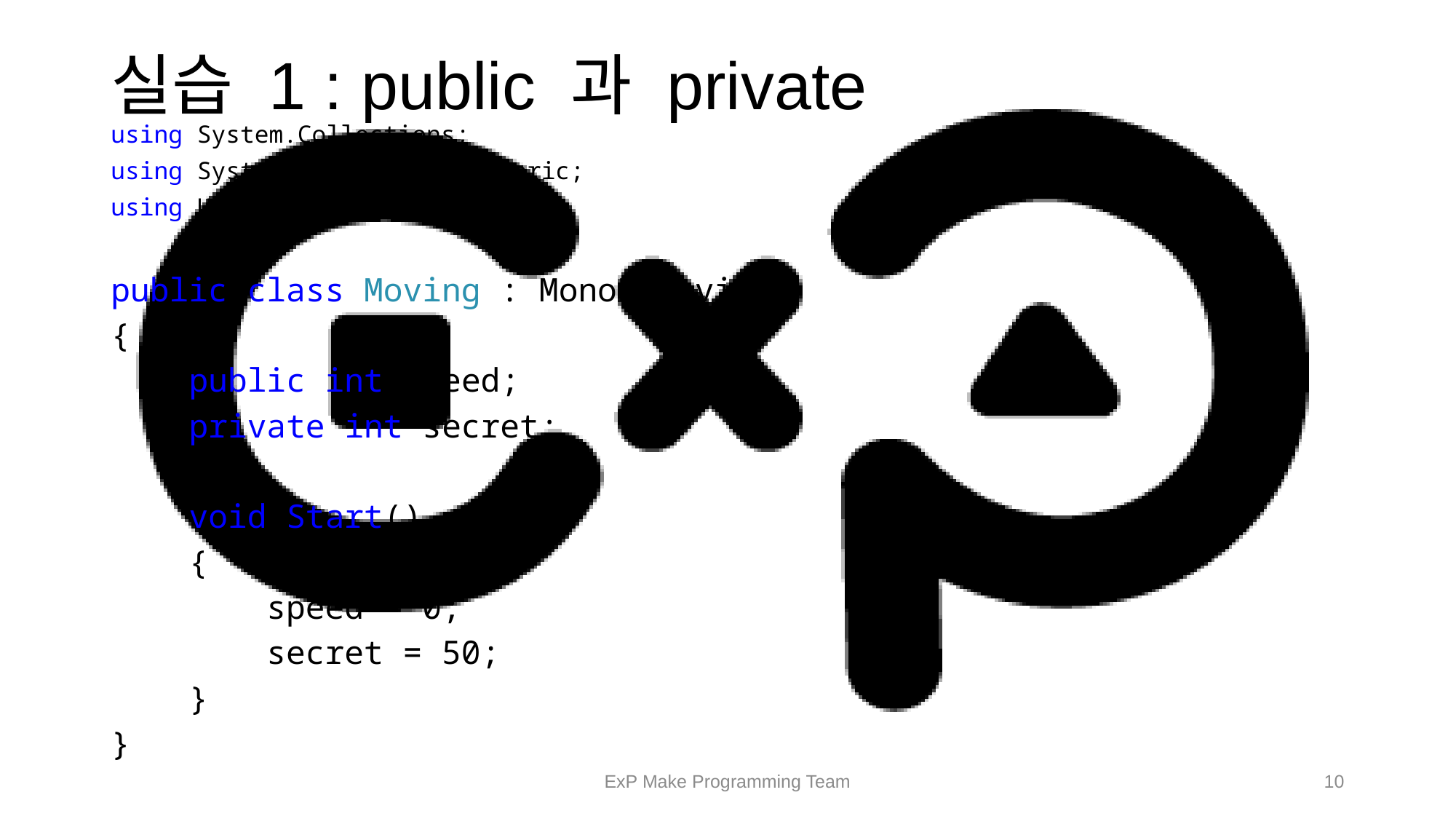

# 실습 1 : public 과 private
using System.Collections;
using System.Collections.Generic;
using UnityEngine;

public class Moving : MonoBehaviour
{
    public int speed;
    private int secret;

    void Start()
    {
        speed = 0;
        secret = 50;
    }
}
ExP Make Programming Team
10